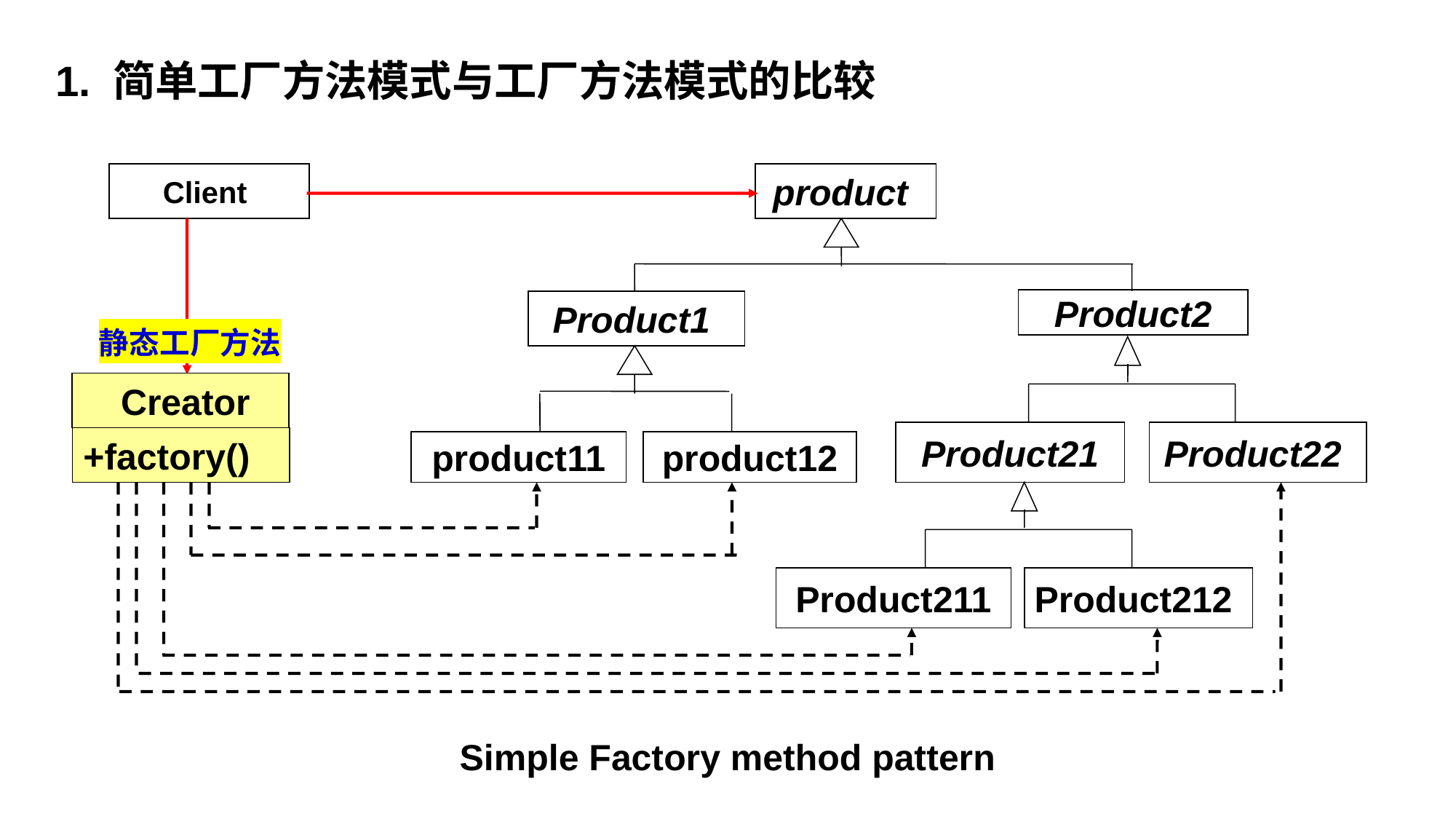

# 1. 简单工厂方法模式与工厂方法模式的比较
Client
product

Product2
Product1
静态工厂方法

  Creator

Product21
Product22
+factory()
product11
product12

Product211
Product212

Simple Factory method pattern
37